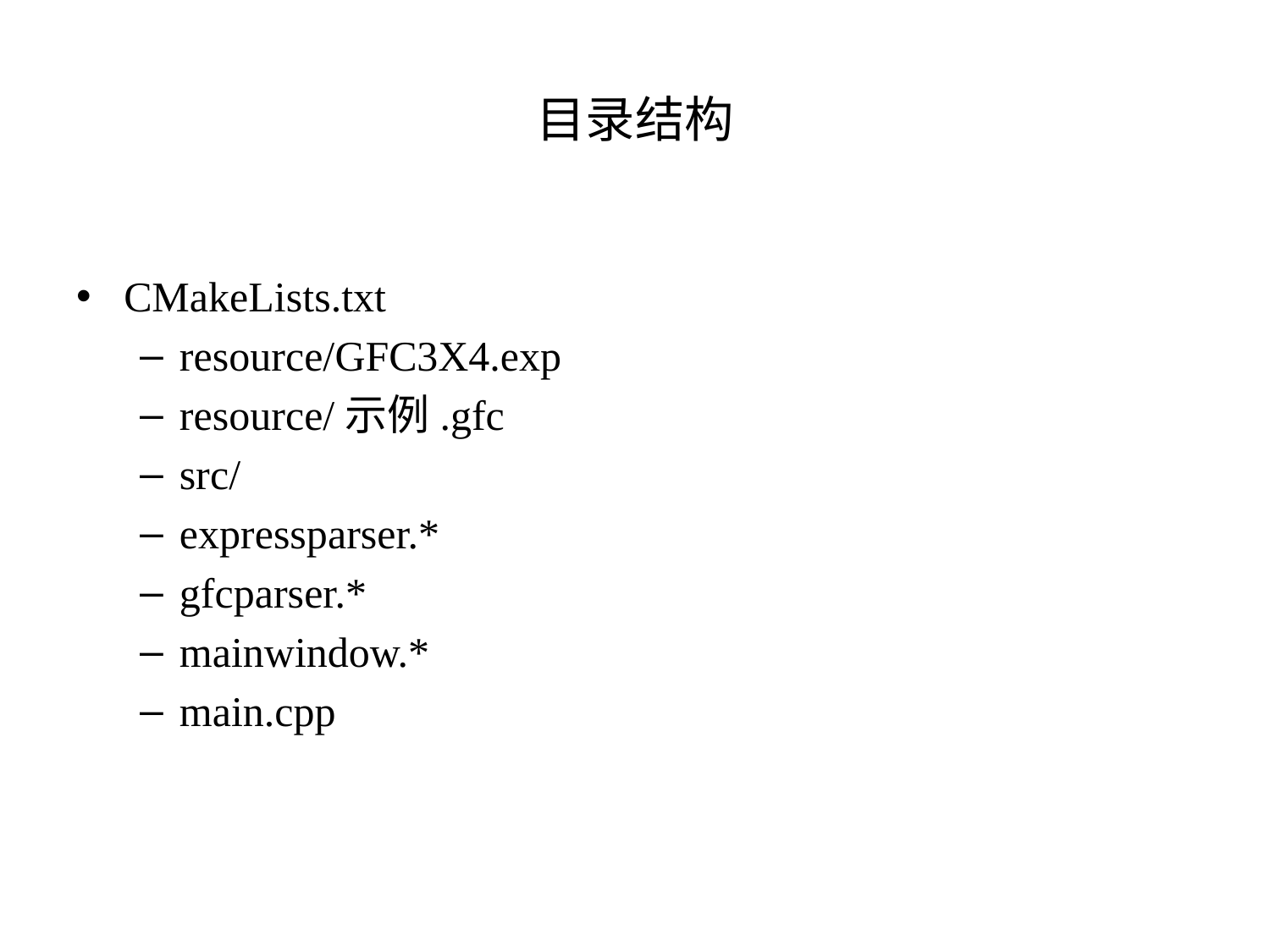

# 目录结构

CMakeLists.txt
resource/GFC3X4.exp
resource/示例.gfc
src/
expressparser.*
gfcparser.*
mainwindow.*
main.cpp